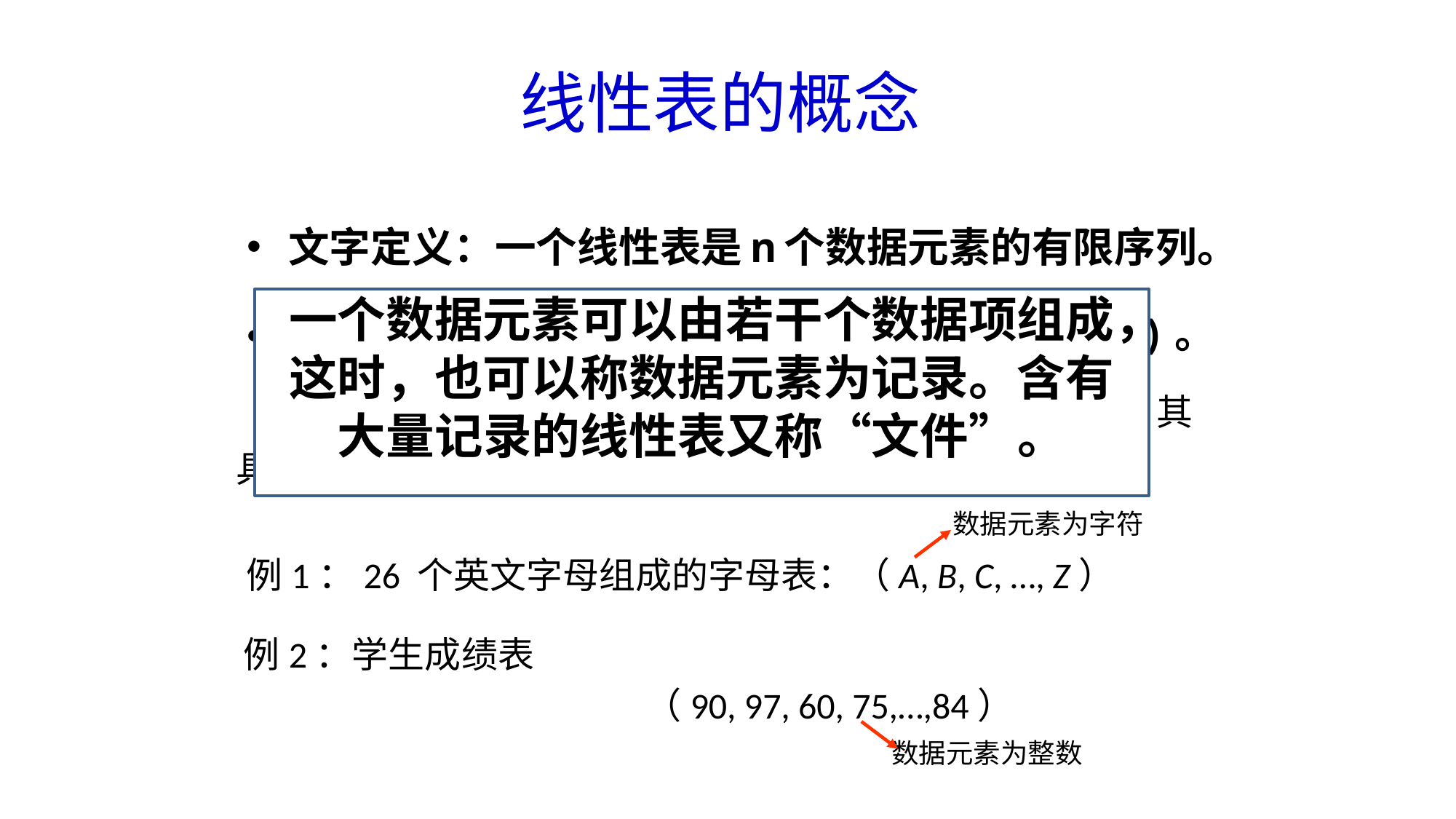

# 线性表的概念
文字定义：一个线性表是n个数据元素的有限序列。
形式定义: (a1,a2,……,ai-1,ai,ai+1……,an)。
一个数据元素可以由若干个数据项组成，这时，也可以称数据元素为记录。含有大量记录的线性表又称“文件”。

        这里的数据元素 ai (1 ≤ i ≤ n)只是一个抽象的符号，其
具体含义在不同的情况下可以不同。
数据元素为字符

例1：26 个英文字母组成的字母表：（A, B, C, …, Z）
例2：学生成绩表
                                                （90, 97, 60, 75,…,84）

数据元素为整数